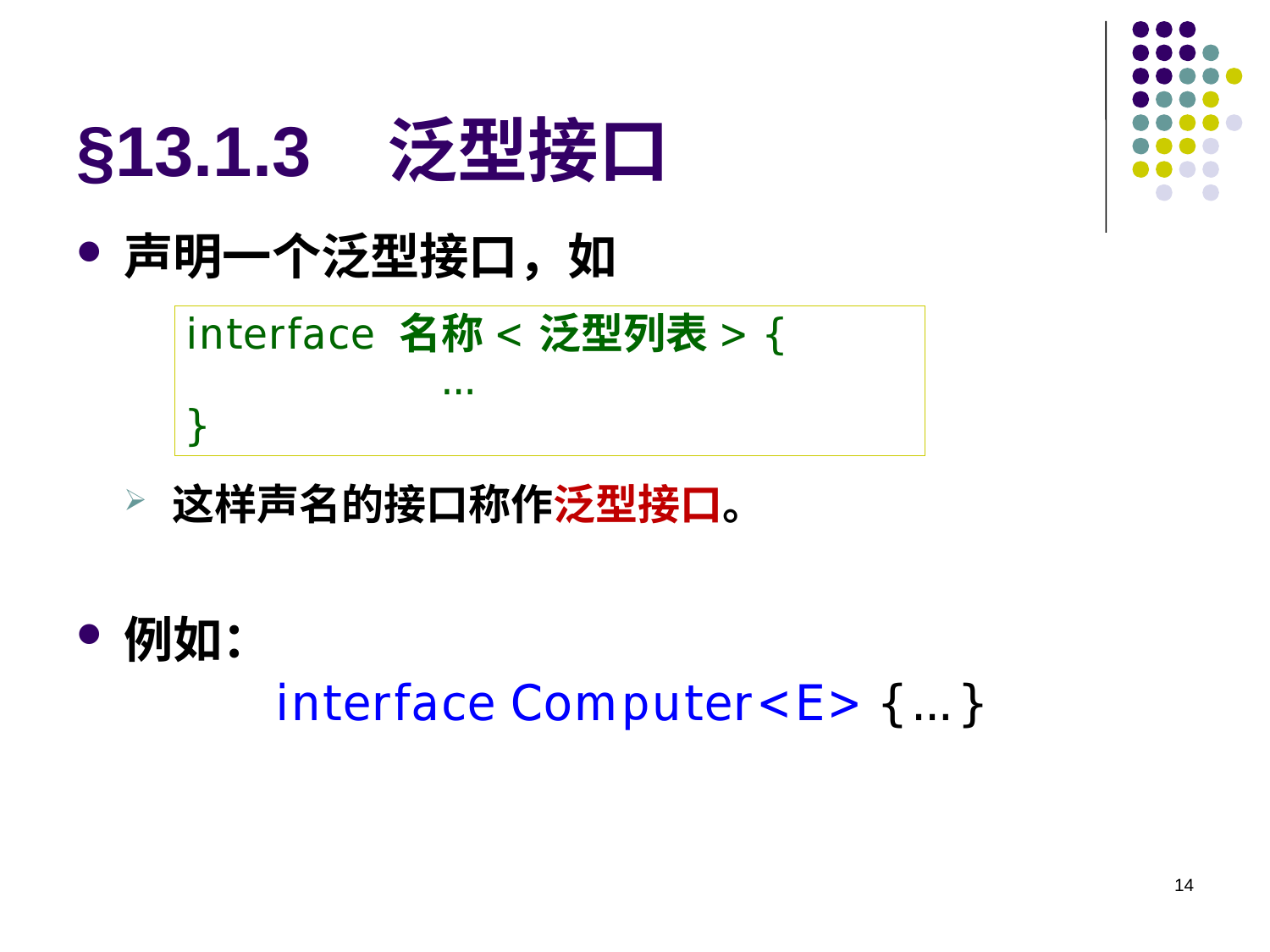

# §13.1.3   泛型接口
声明一个泛型接口，如

这样声名的接口称作泛型接口。

例如：
interface Computer<E> {…}

interface 名称<泛型列表> {
		…
}
14